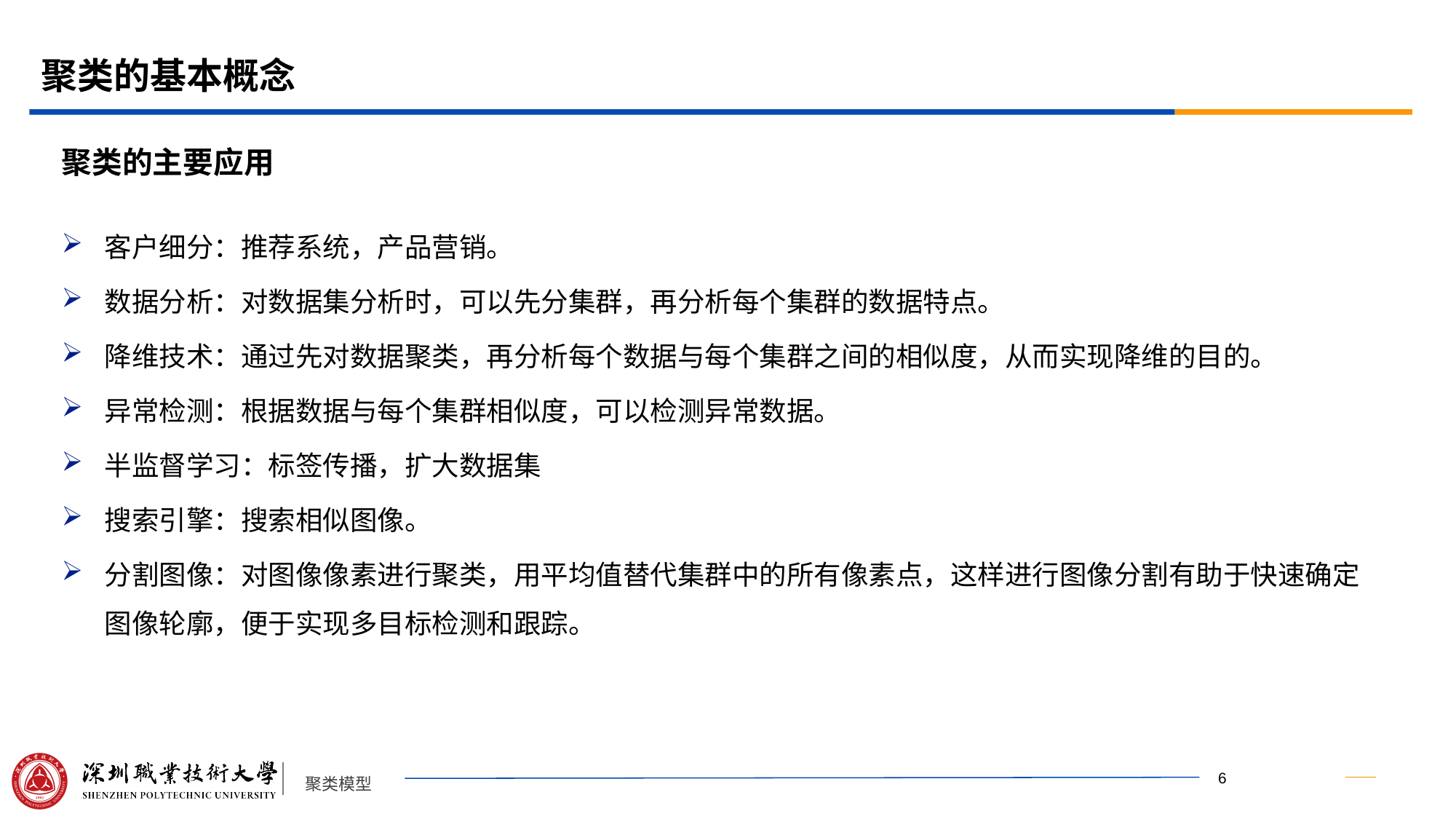

# 聚类的基本概念
聚类的主要应用
客户细分：推荐系统，产品营销。
数据分析：对数据集分析时，可以先分集群，再分析每个集群的数据特点。
降维技术：通过先对数据聚类，再分析每个数据与每个集群之间的相似度，从而实现降维的目的。
异常检测：根据数据与每个集群相似度，可以检测异常数据。
半监督学习：标签传播，扩大数据集
搜索引擎：搜索相似图像。
分割图像：对图像像素进行聚类，用平均值替代集群中的所有像素点，这样进行图像分割有助于快速确定图像轮廓，便于实现多目标检测和跟踪。